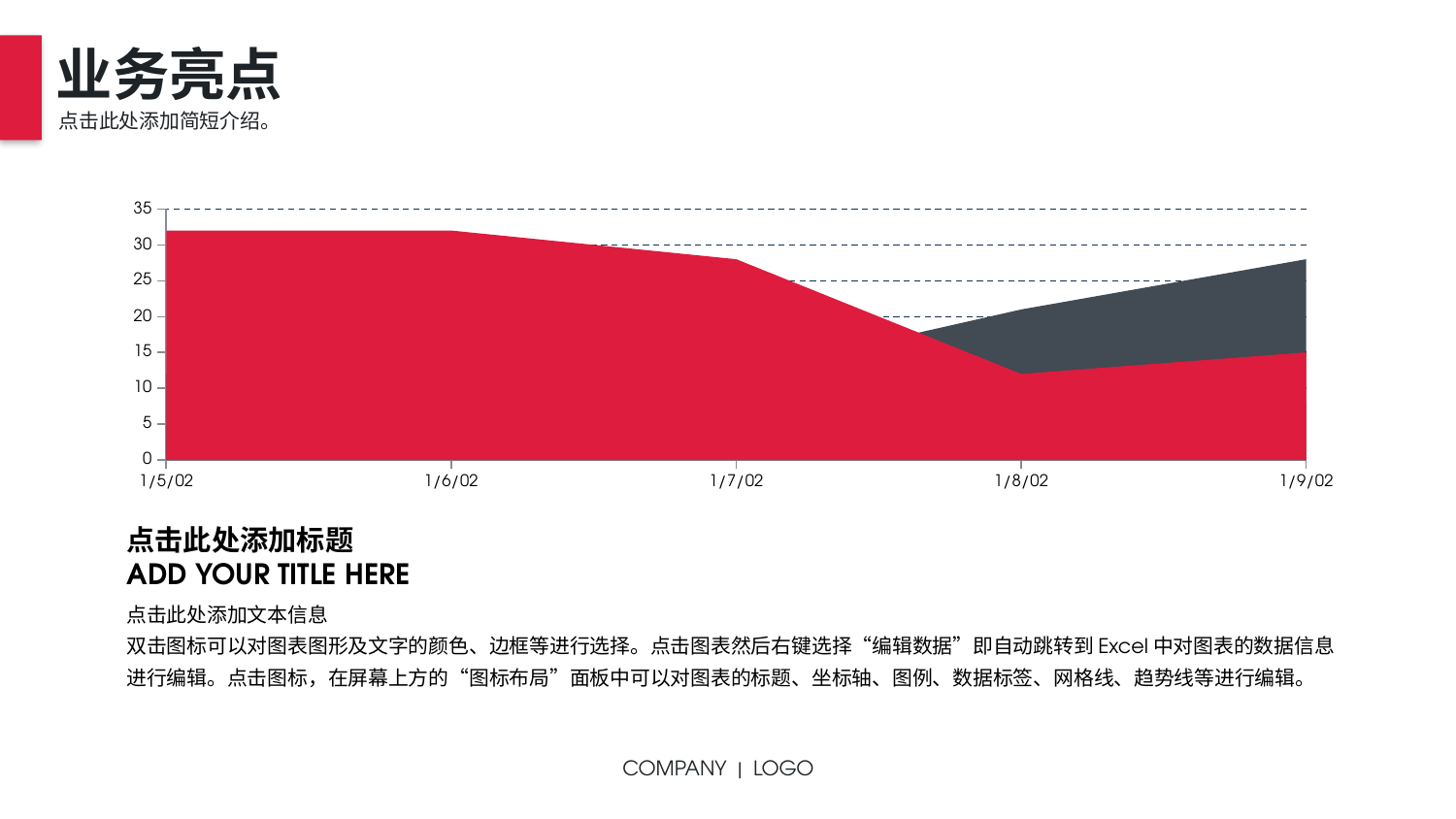

业务亮点

点击此处添加简短介绍。

### Chart

| Category | 系列 1 | 系列 2 | 系列 3 |
|---|---|---|---|
| 37261 | 32.0 | 12.0 | 3.0 |
| 37262 | 32.0 | 12.0 | 15.0 |
| 37263 | 28.0 | 12.0 | 7.0 |
| 37264 | 12.0 | 21.0 | 13.0 |
| 37265 | 15.0 | 28.0 | 8.0 |
点击此处添加标题
ADD YOUR TITLE HERE
点击此处添加文本信息
双击图标可以对图表图形及文字的颜色、边框等进行选择。点击图表然后右键选择“编辑数据”即自动跳转到Excel中对图表的数据信息进行编辑。点击图标，在屏幕上方的“图标布局”面板中可以对图表的标题、坐标轴、图例、数据标签、网格线、趋势线等进行编辑。
COMPANY  |  LOGO